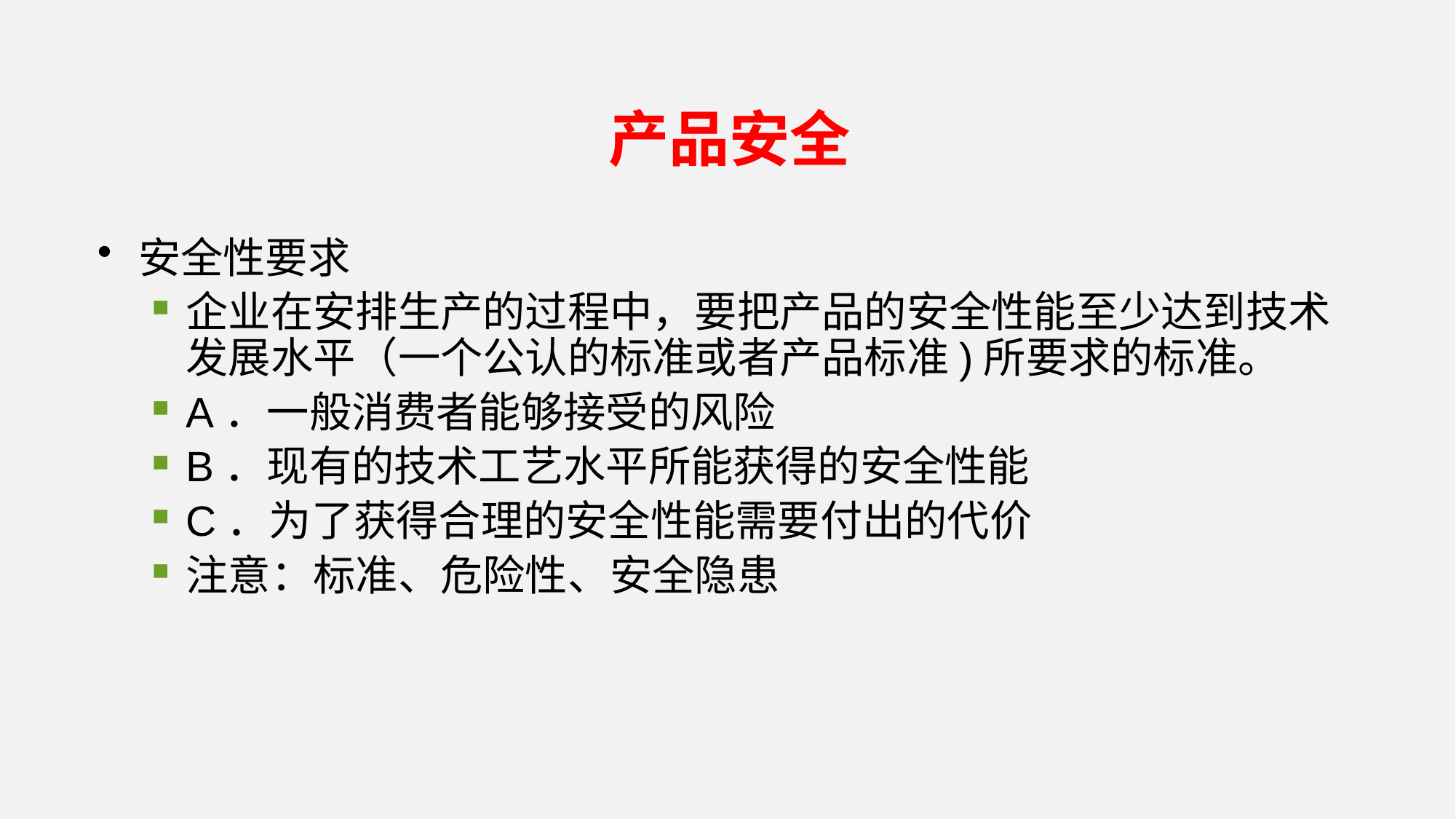

产品安全
安全性要求
企业在安排生产的过程中，要把产品的安全性能至少达到技术发展水平（一个公认的标准或者产品标准)所要求的标准。
A．一般消费者能够接受的风险
B．现有的技术工艺水平所能获得的安全性能
C．为了获得合理的安全性能需要付出的代价
注意：标准、危险性、安全隐患